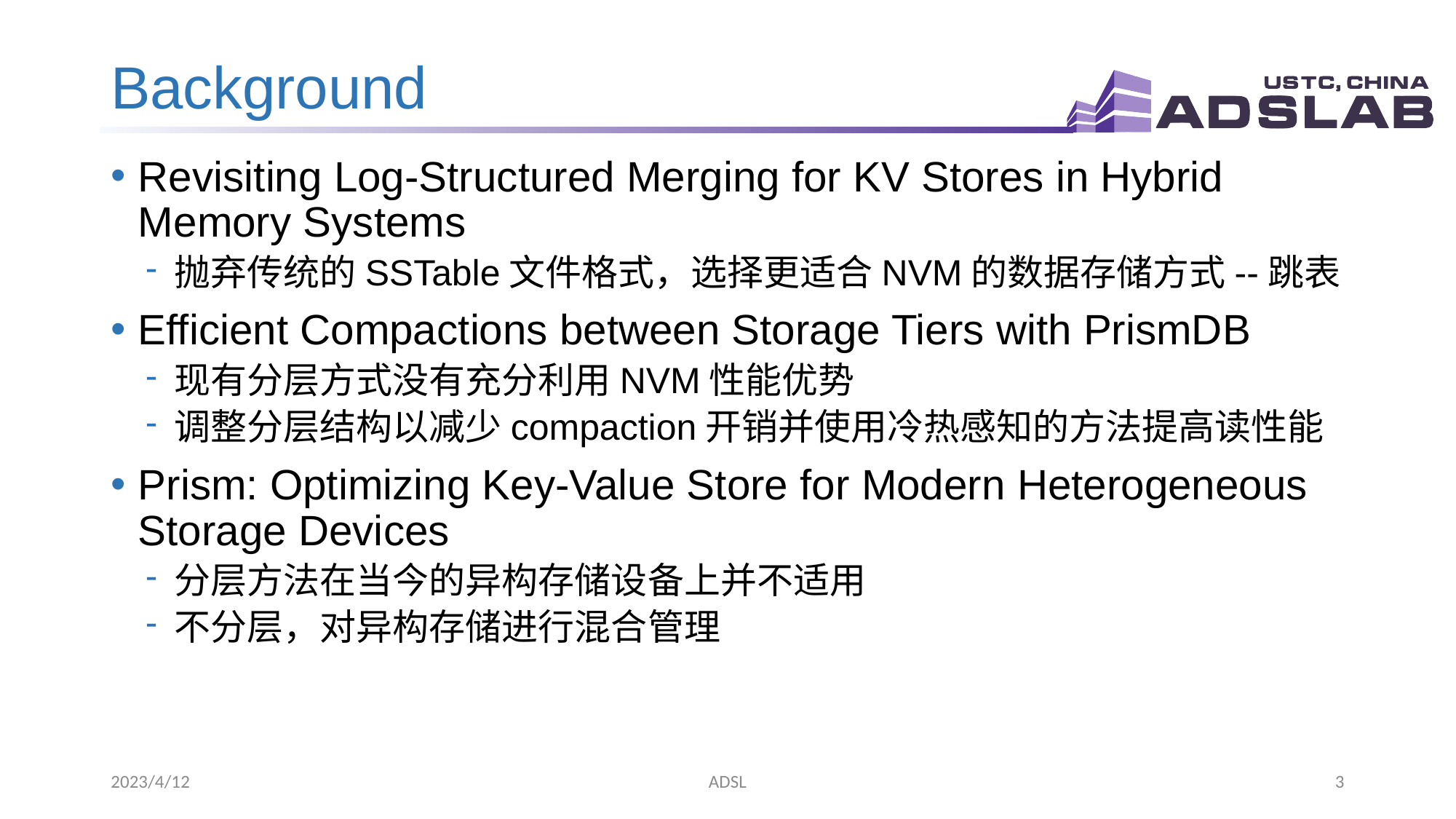

# Background
Revisiting Log-Structured Merging for KV Stores in Hybrid Memory Systems
抛弃传统的SSTable文件格式，选择更适合NVM的数据存储方式--跳表
Efficient Compactions between Storage Tiers with PrismDB
现有分层方式没有充分利用NVM性能优势
调整分层结构以减少compaction开销并使用冷热感知的方法提高读性能
Prism: Optimizing Key-Value Store for Modern Heterogeneous Storage Devices
分层方法在当今的异构存储设备上并不适用
不分层，对异构存储进行混合管理

2023/4/12
ADSL
3